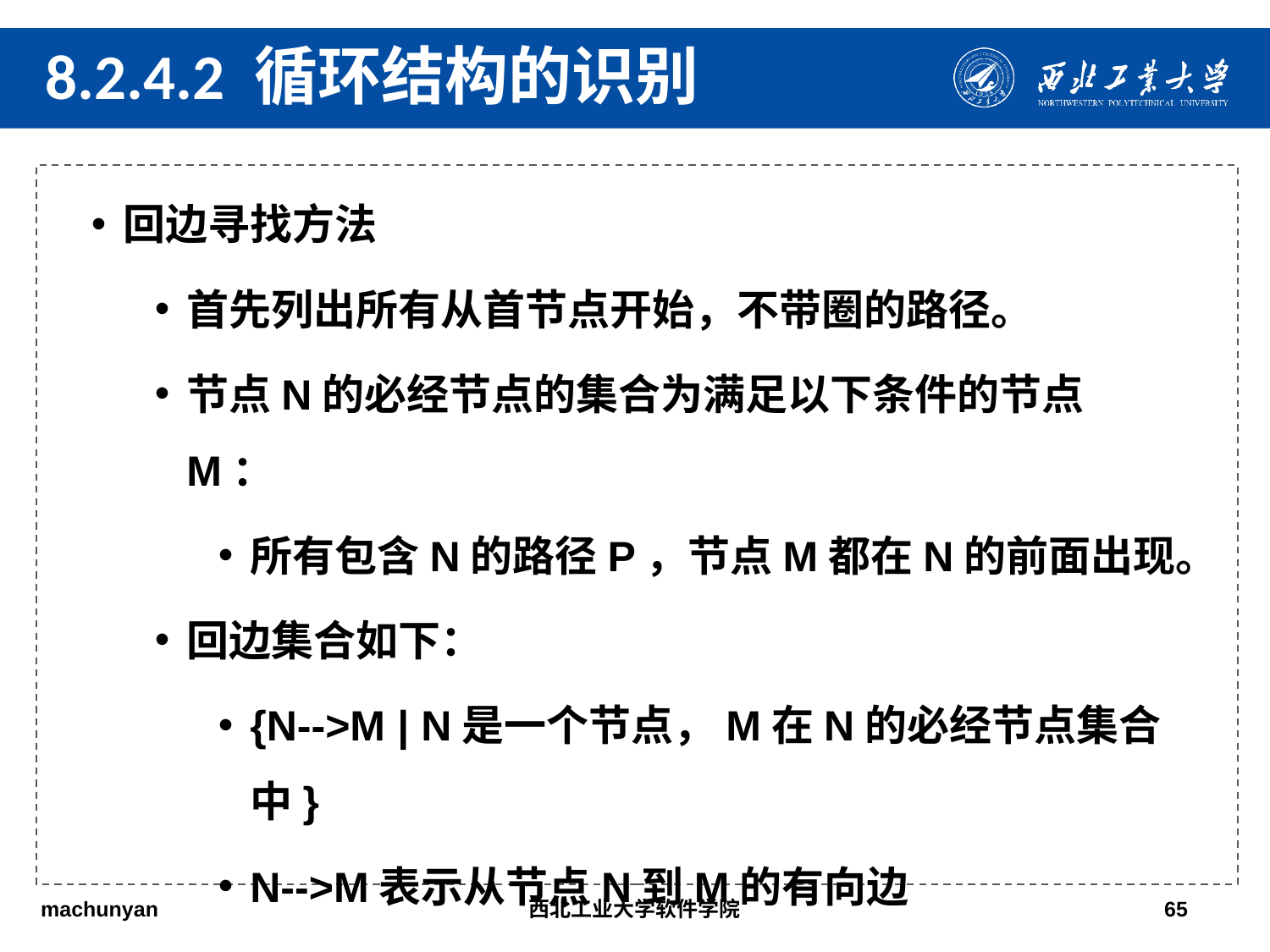

8.2.4.2 循环结构的识别
回边寻找方法
首先列出所有从首节点开始，不带圈的路径。
节点N的必经节点的集合为满足以下条件的节点M：
所有包含N的路径P，节点M都在N的前面出现。
回边集合如下：
{N-->M | N是一个节点，M在N的必经节点集合中}
N-->M表示从节点N到M的有向边